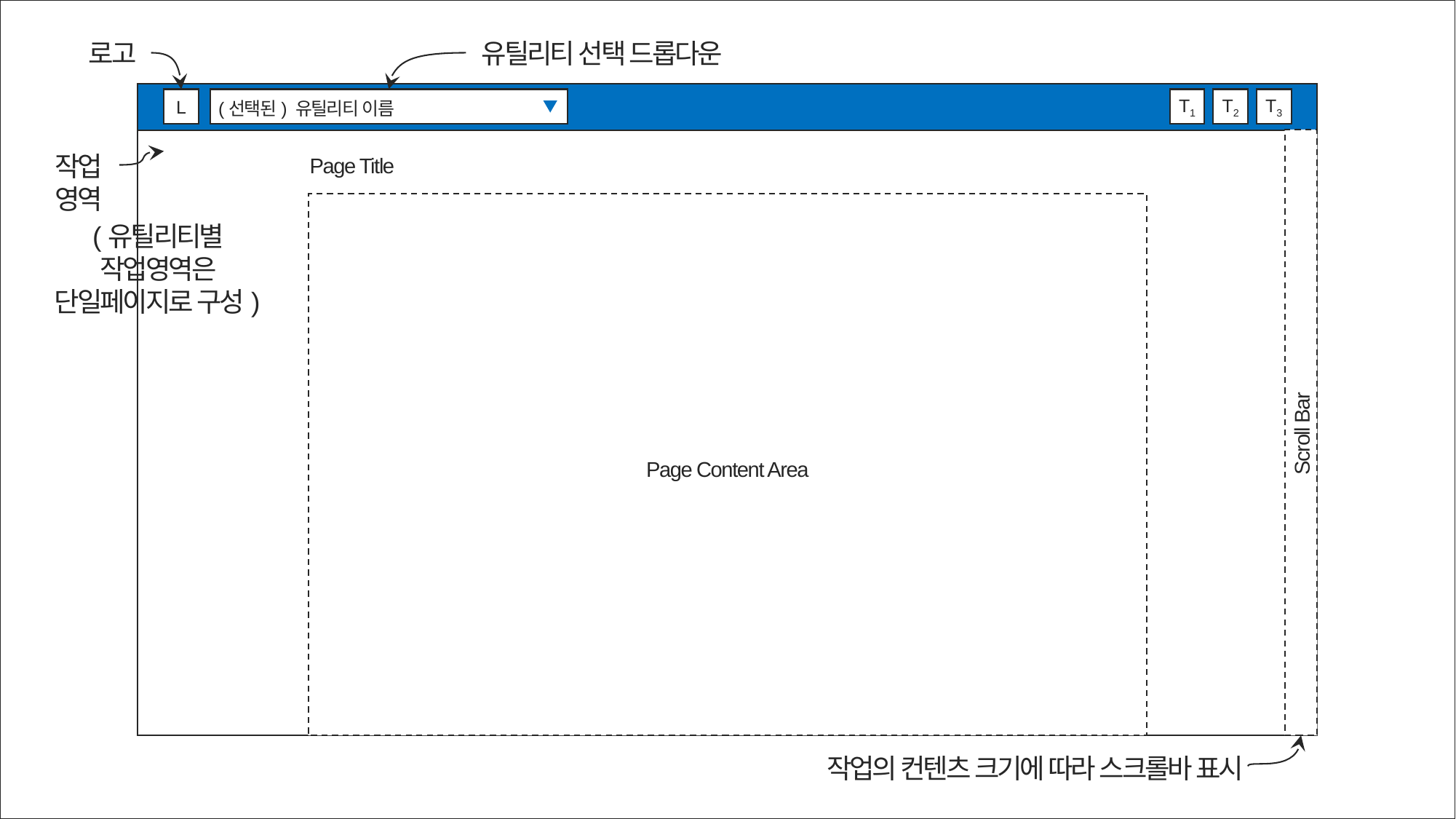

로고
유틸리티 선택 드롭다운
Page Title

L

T1
T2
T3
(선택된) 유틸리티 이름

Scroll Bar
작업
영역
Page Content Area
(유틸리티별 작업영역은 단일페이지로 구성)
작업의 컨텐츠 크기에 따라 스크롤바 표시